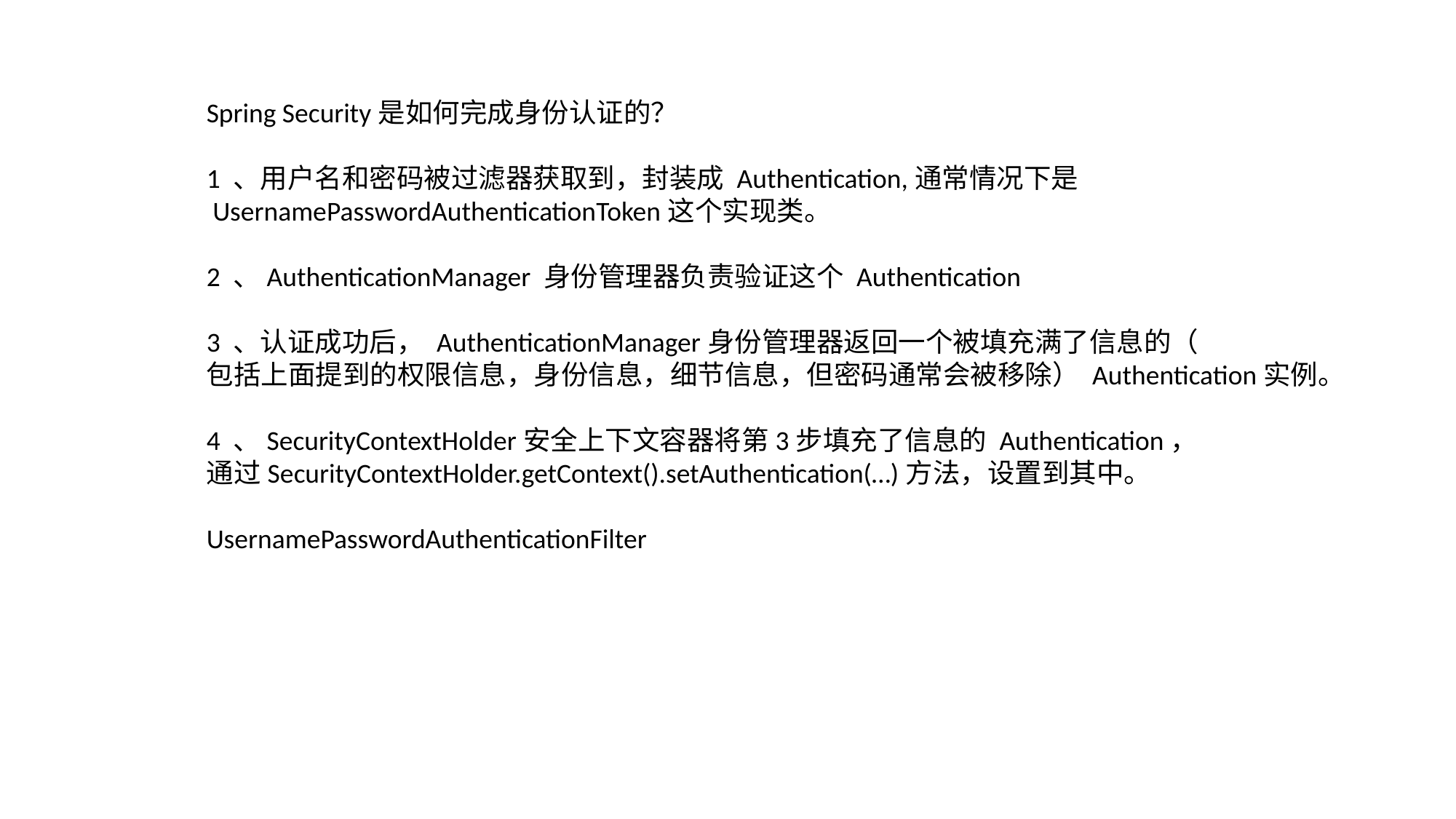

Spring Security是如何完成身份认证的？

1 、用户名和密码被过滤器获取到，封装成 Authentication,通常情况下是
 UsernamePasswordAuthenticationToken这个实现类。

2 、AuthenticationManager 身份管理器负责验证这个 Authentication

3 、认证成功后， AuthenticationManager身份管理器返回一个被填充满了信息的（
包括上面提到的权限信息，身份信息，细节信息，但密码通常会被移除） Authentication实例。

4 、SecurityContextHolder安全上下文容器将第3步填充了信息的 Authentication，
通过SecurityContextHolder.getContext().setAuthentication(…)方法，设置到其中。

UsernamePasswordAuthenticationFilter